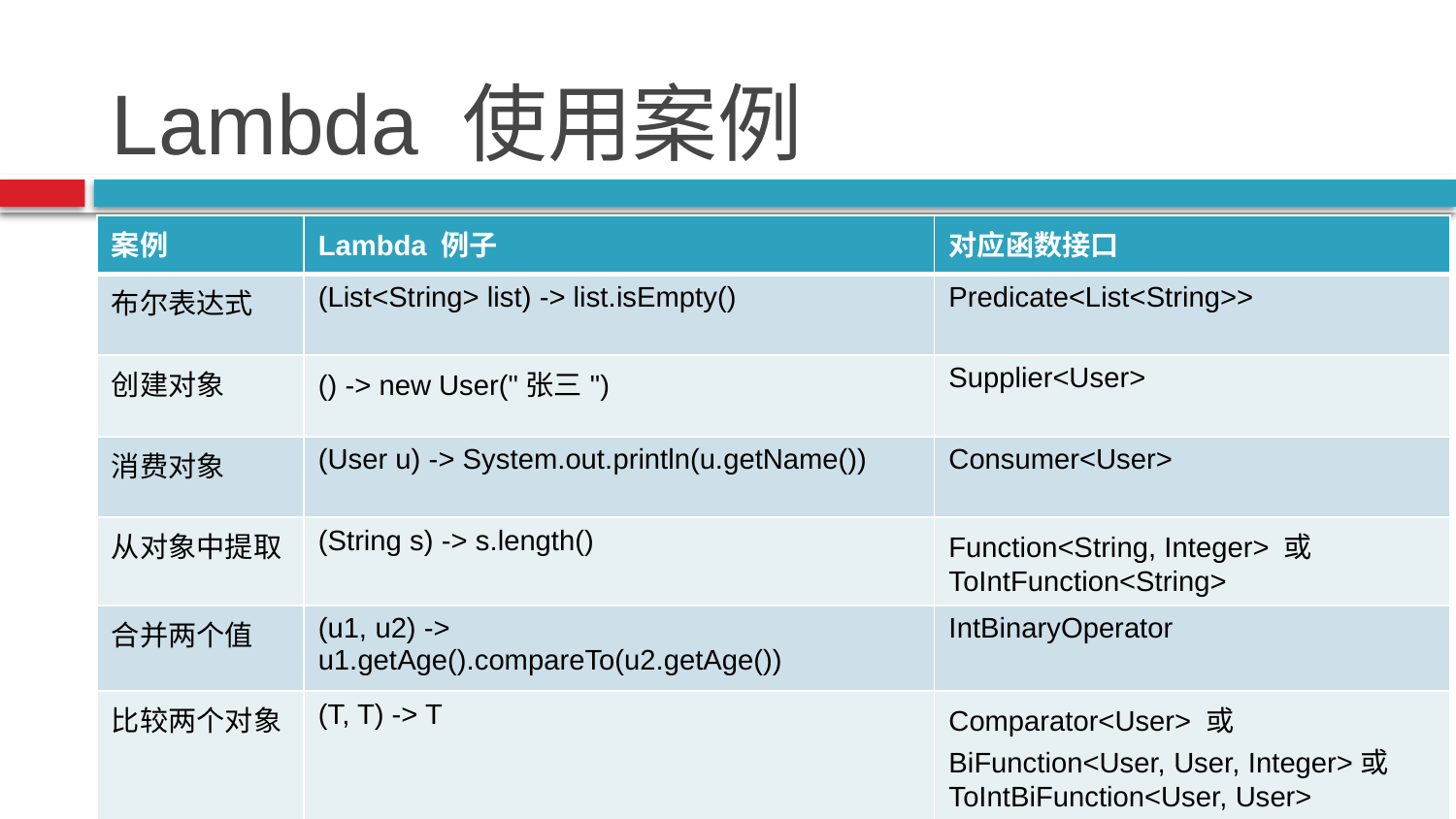

# Lambda 使用案例
| 案例 | Lambda 例子 | 对应函数接口 |
| --- | --- | --- |
| 布尔表达式 | (List<String> list) -> list.isEmpty() | Predicate<List<String>> |
| 创建对象 | () -> new User("张三") | Supplier<User> |
| 消费对象 | (User u) -> System.out.println(u.getName()) | Consumer<User> |
| 从对象中提取 | (String s) -> s.length() | Function<String, Integer> 或 ToIntFunction<String> |
| 合并两个值 | (u1, u2) -> u1.getAge().compareTo(u2.getAge()) | IntBinaryOperator |
| 比较两个对象 | (T, T) -> T | Comparator<User> 或 BiFunction<User, User, Integer>或 ToIntBiFunction<User, User> |